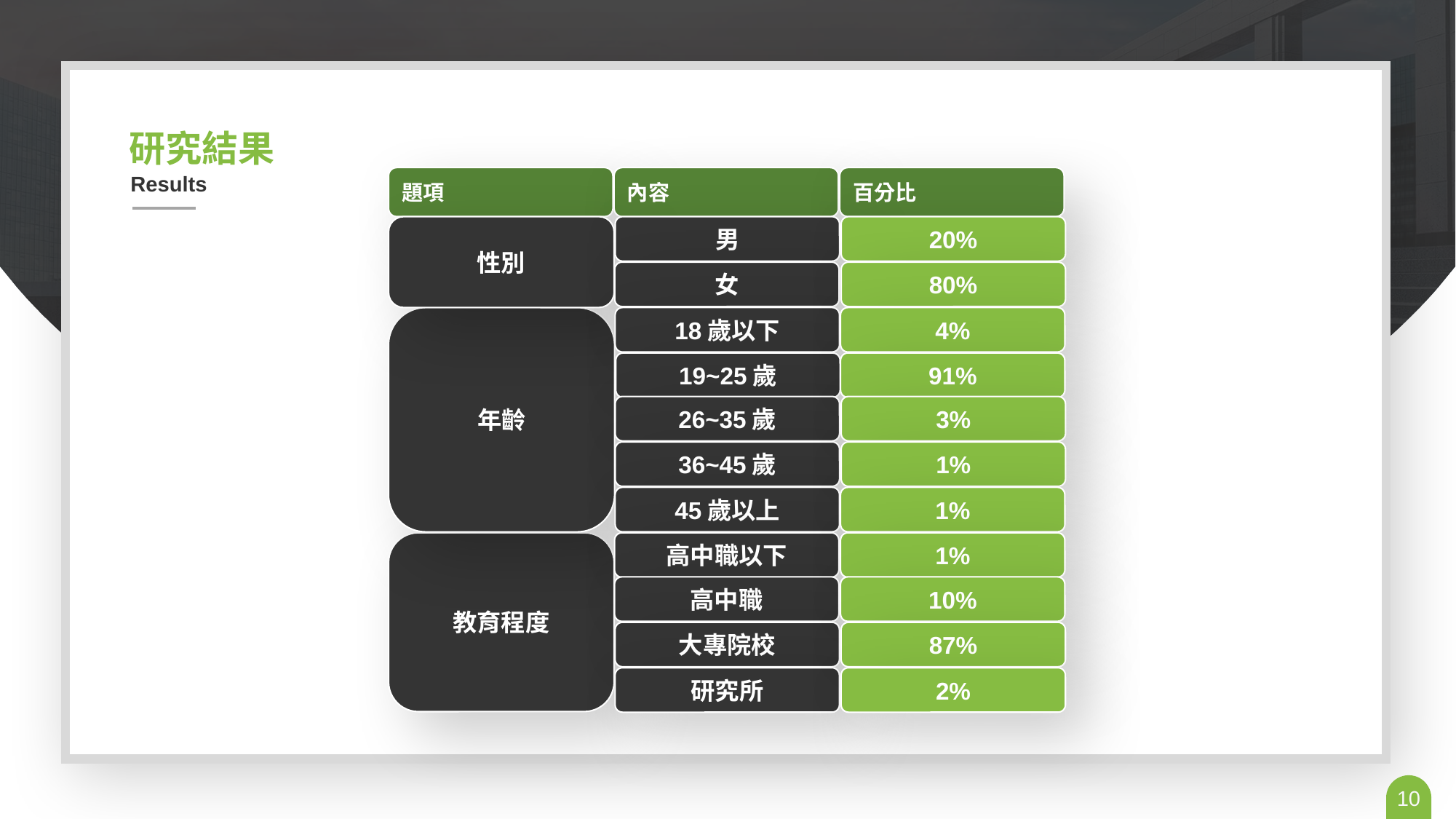

研究結果
Results
百分比
題項
內容
男
性別
女
年齡
18歲以下
19~25歲
26~35歲
36~45歲
45歲以上
教育程度
高中職以下
高中職
大專院校
研究所
20%
80%
4%
91%
3%
1%
1%
1%
10%
87%
2%